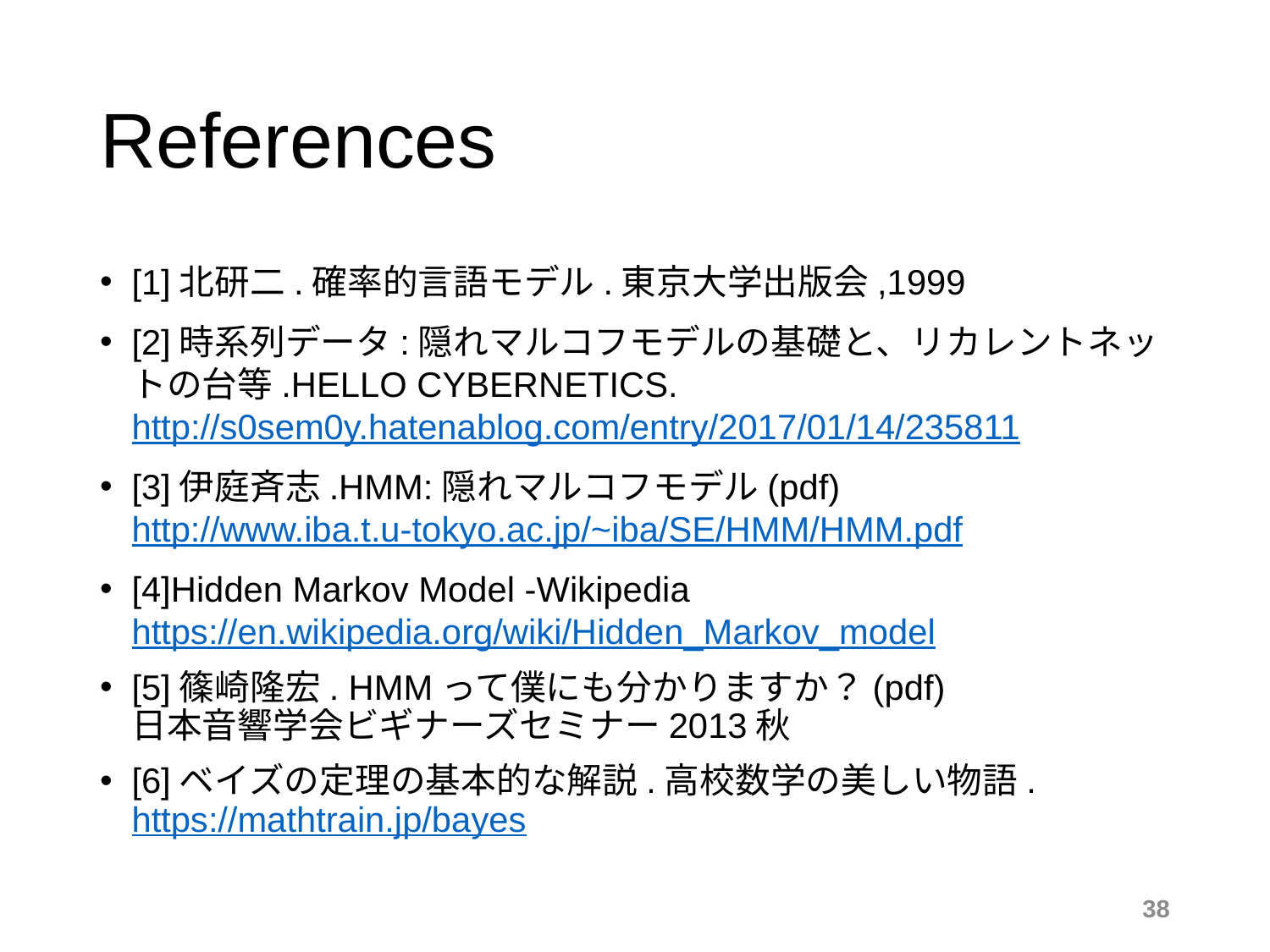

# References
[1]北研二.確率的言語モデル.東京大学出版会,1999
[2]時系列データ:隠れマルコフモデルの基礎と、リカレントネットの台等.HELLO CYBERNETICS.
http://s0sem0y.hatenablog.com/entry/2017/01/14/235811
[3]伊庭斉志.HMM:隠れマルコフモデル(pdf)
http://www.iba.t.u-tokyo.ac.jp/~iba/SE/HMM/HMM.pdf
[4]Hidden Markov Model -Wikipedia
https://en.wikipedia.org/wiki/Hidden_Markov_model
[5]篠崎隆宏. HMMって僕にも分かりますか？(pdf)
日本音響学会ビギナーズセミナー2013秋
[6]ベイズの定理の基本的な解説.高校数学の美しい物語.
https://mathtrain.jp/bayes
38